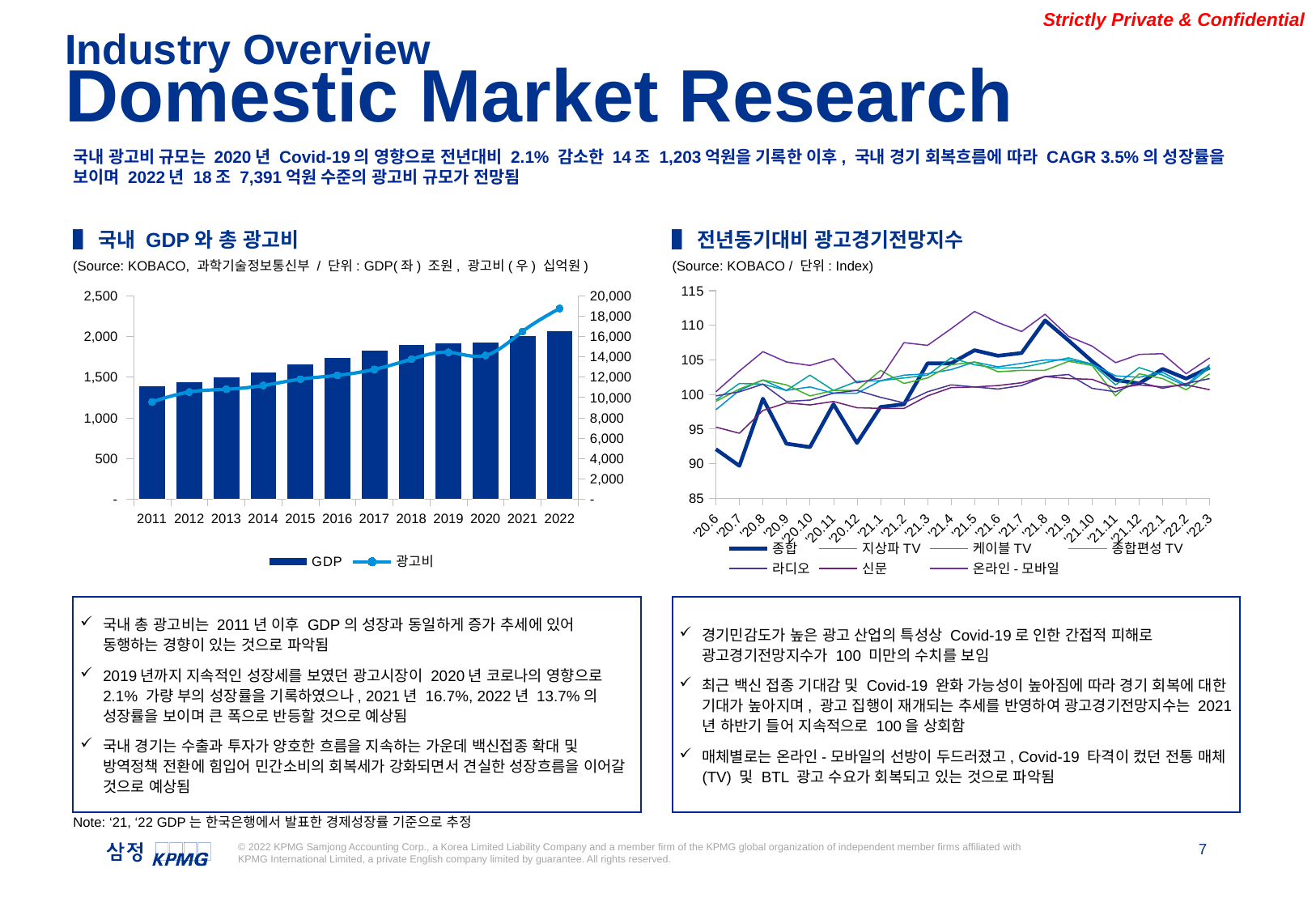

Industry Overview
Domestic Market Research
국내 광고비 규모는 2020년 Covid-19의 영향으로 전년대비 2.1% 감소한 14조 1,203억원을 기록한 이후, 국내 경기 회복흐름에 따라 CAGR 3.5%의 성장률을 보이며 2022년 18조 7,391억원 수준의 광고비 규모가 전망됨
▌국내 GDP와 총 광고비
▌전년동기대비 광고경기전망지수
(Source: KOBACO, 과학기술정보통신부 / 단위: GDP(좌) 조원, 광고비(우) 십억원)
(Source: KOBACO / 단위: Index)

### Chart

| Category | 종합 | 지상파TV | 케이블TV | 종합편성TV | 라디오 | 신문 | 온라인-모바일 |
|---|---|---|---|---|---|---|---|
| '20.6 | 92.1 | 99.2 | 97.8 | 99.0 | 99.8 | 95.3 | 100.4 |
| '20.7 | 89.7 | 101.6 | 100.6 | 100.8 | 100.4 | 94.4 | 103.4 |
| '20.8 | 99.4 | 101.5 | 102.1 | 102.1 | 101.5 | 97.7 | 106.2 |
| '20.9 | 92.9 | 100.6 | 100.6 | 101.4 | 99.0 | 98.8 | 104.7 |
| '20.10 | 92.4 | 102.8 | 101.1 | 99.8 | 99.2 | 98.5 | 104.2 |
| '20.11 | 98.6 | 100.6 | 100.2 | 100.6 | 100.2 | 99.0 | 105.2 |
| '20.12 | 93.0 | 101.9 | 100.2 | 100.6 | 100.6 | 98.1 | 101.7 |
| '21.1 | 98.2 | 102.0 | 102.0 | 103.5 | 99.6 | 98.0 | 102.4 |
| '21.2 | 98.6 | 102.4 | 102.8 | 101.6 | 98.8 | 98.0 | 107.5 |
| '21.3 | 104.5 | 102.8 | 103.0 | 102.4 | 100.4 | 99.8 | 107.1 |
| '21.4 | 104.5 | 105.3 | 103.6 | 104.3 | 101.4 | 101.0 | 109.5 |
| '21.5 | 106.4 | 104.3 | 104.7 | 104.7 | 101.1 | 101.1 | 112.0 |
| '21.6 | 105.6 | 103.8 | 104.0 | 103.3 | 100.8 | 101.3 | 110.4 |
| '21.7 | 106.0 | 103.9 | 104.5 | 103.5 | 101.3 | 101.7 | 109.1 |
| '21.8 | 110.7 | 104.6 | 105.0 | 103.5 | 102.6 | 102.6 | 111.6 |
| '21.9 | 107.8 | 105.3 | 105.0 | 104.8 | 102.9 | 102.3 | 108.4 |
| '21.10 | 104.8 | 104.4 | 104.4 | 104.2 | 100.9 | 102.2 | 107.0 |
| '21.11 | 102.1 | 101.4 | 102.7 | 99.8 | 100.4 | 100.9 | 104.6 |
| '21.12 | 101.6 | 103.9 | 102.5 | 103.0 | 101.8 | 101.4 | 105.8 |
| '22.1 | 103.7 | 102.8 | 103.2 | 102.3 | 100.9 | 101.1 | 105.9 |
| '22.2 | 102.3 | 101.2 | 101.4 | 100.7 | 101.6 | 101.4 | 103.0 |
| '22.3 | 103.9 | 103.9 | 104.3 | 103.0 | 102.3 | 100.7 | 105.3 |

### Chart

| Category | GDP | 광고비 |
|---|---|---|
| 2011 | 1388.9 | 9560620.0 |
| 2012 | 1440.1 | 10526081.0 |
| 2013 | 1500.8 | 10795890.0 |
| 2014 | 1562.9 | 11167749.0 |
| 2015 | 1658.0 | 11790634.0 |
| 2016 | 1740.8 | 12162657.0 |
| 2017 | 1835.7 | 12753463.0 |
| 2018 | 1898.2 | 13755886.0 |
| 2019 | 1924.5 | 14426928.0 |
| 2020 | 1933.2 | 14120289.0 |
| 2021 | 2010.5 | 16481468.0 |
| 2022 | 2070.8 | 18739108.0 |
국내 총 광고비는 2011년 이후 GDP의 성장과 동일하게 증가 추세에 있어 동행하는 경향이 있는 것으로 파악됨
2019년까지 지속적인 성장세를 보였던 광고시장이 2020년 코로나의 영향으로 2.1% 가량 부의 성장률을 기록하였으나, 2021년 16.7%, 2022년 13.7%의 성장률을 보이며 큰 폭으로 반등할 것으로 예상됨
국내 경기는 수출과 투자가 양호한 흐름을 지속하는 가운데 백신접종 확대 및 방역정책 전환에 힘입어 민간소비의 회복세가 강화되면서 견실한 성장흐름을 이어갈 것으로 예상됨
경기민감도가 높은 광고 산업의 특성상 Covid-19로 인한 간접적 피해로 광고경기전망지수가 100 미만의 수치를 보임
최근 백신 접종 기대감 및 Covid-19 완화 가능성이 높아짐에 따라 경기 회복에 대한 기대가 높아지며, 광고 집행이 재개되는 추세를 반영하여 광고경기전망지수는 2021년 하반기 들어 지속적으로 100을 상회함
매체별로는 온라인-모바일의 선방이 두드러졌고, Covid-19 타격이 컸던 전통 매체(TV) 및 BTL 광고 수요가 회복되고 있는 것으로 파악됨
Note: ‘21, ‘22 GDP는 한국은행에서 발표한 경제성장률 기준으로 추정